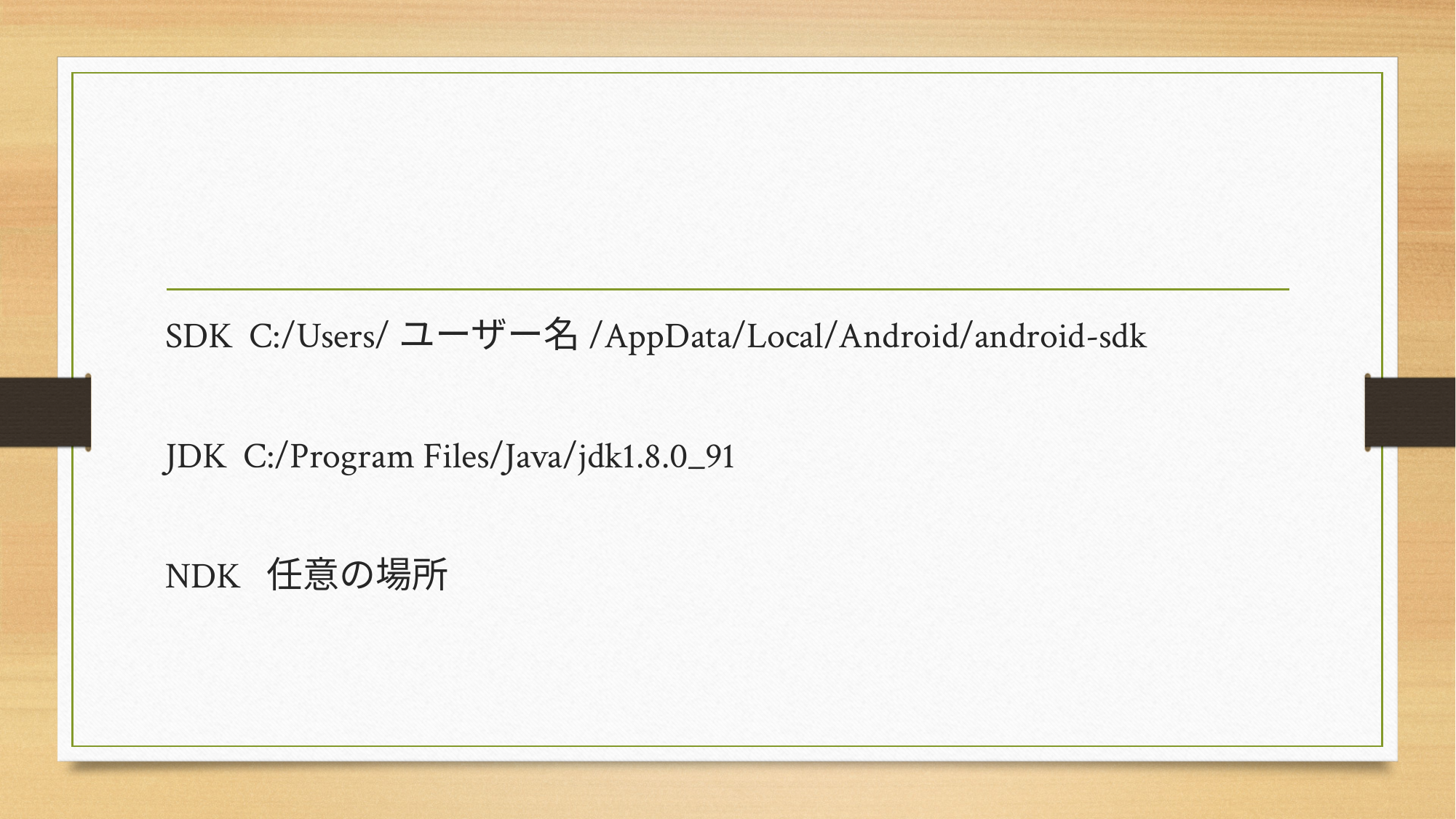

SDK  C:/Users/ユーザー名/AppData/Local/Android/android-sdk

JDK  C:/Program Files/Java/jdk1.8.0_91

NDK  任意の場所